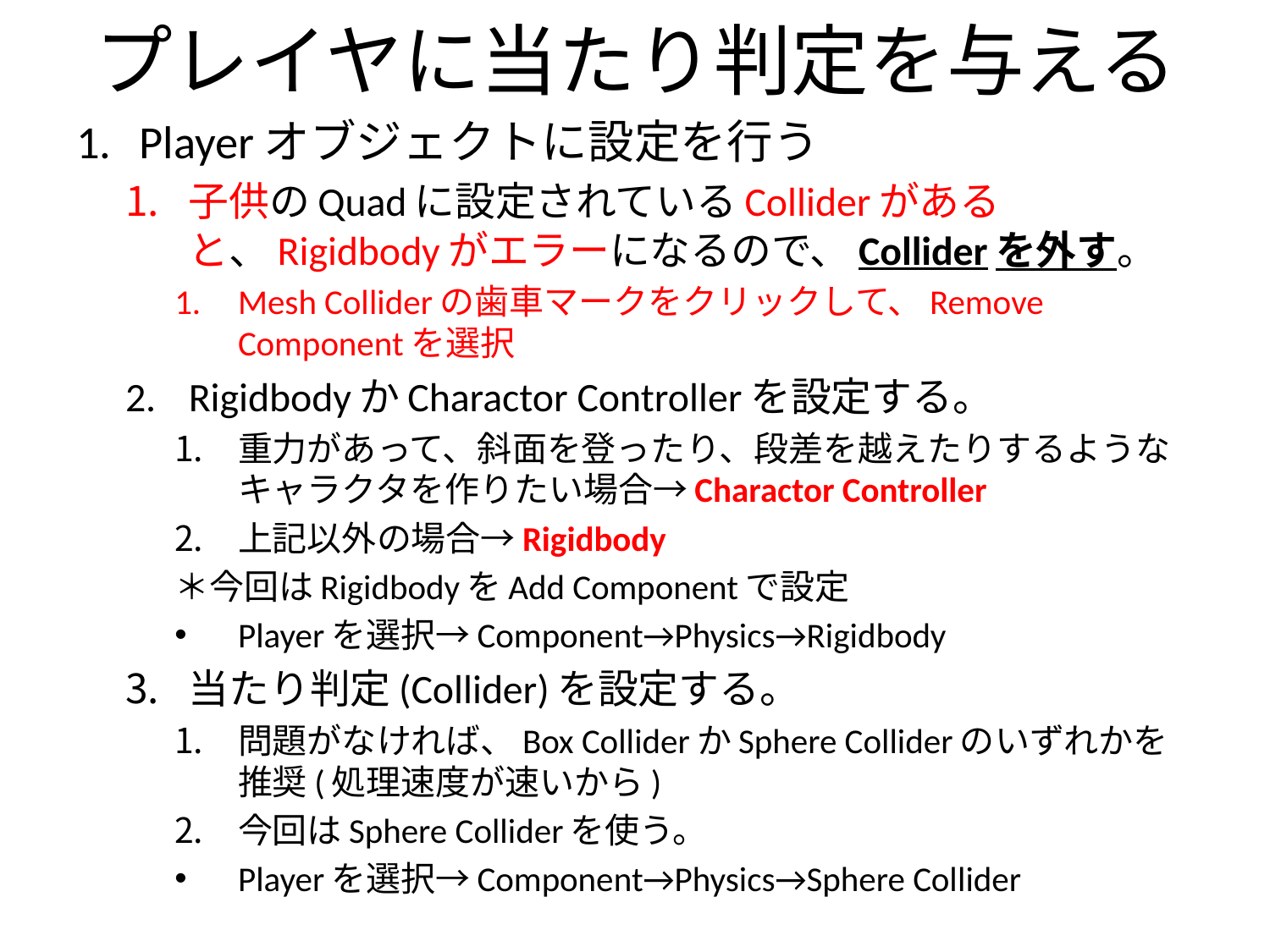

# プレイヤに当たり判定を与える
Playerオブジェクトに設定を行う
子供のQuadに設定されているColliderがあると、Rigidbodyがエラーになるので、Colliderを外す。
Mesh Colliderの歯車マークをクリックして、Remove Componentを選択
RigidbodyかCharactor Controllerを設定する。
重力があって、斜面を登ったり、段差を越えたりするようなキャラクタを作りたい場合→Charactor Controller
上記以外の場合→Rigidbody
＊今回はRigidbodyをAdd Componentで設定
Playerを選択→Component→Physics→Rigidbody
当たり判定(Collider)を設定する。
問題がなければ、Box ColliderかSphere Colliderのいずれかを推奨(処理速度が速いから)
今回はSphere Colliderを使う。
Playerを選択→Component→Physics→Sphere Collider